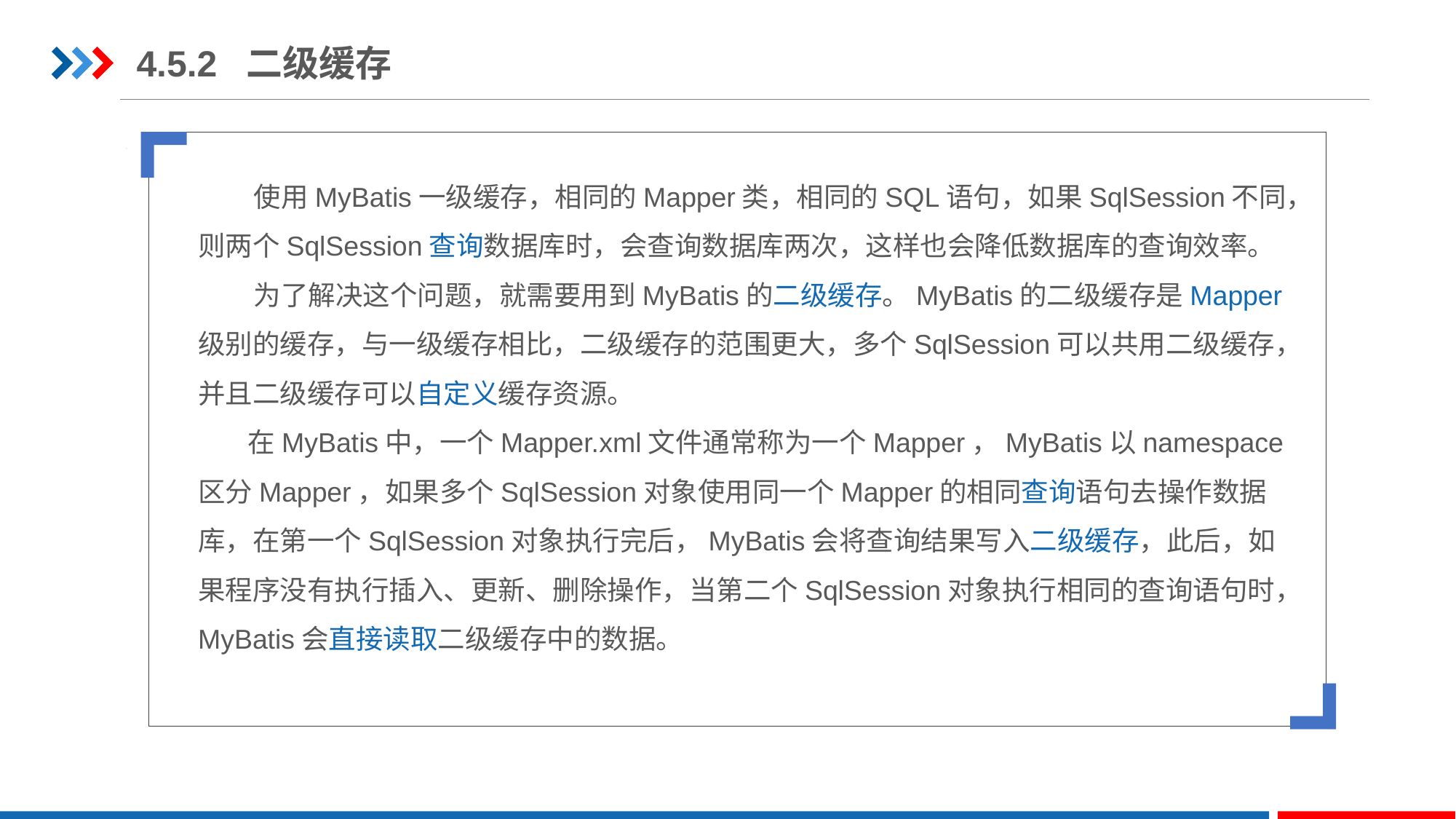

4.5.2  二级缓存

STEP  01
        使用MyBatis一级缓存，相同的Mapper类，相同的SQL语句，如果SqlSession不同，则两个SqlSession查询数据库时，会查询数据库两次，这样也会降低数据库的查询效率。
        为了解决这个问题，就需要用到MyBatis的二级缓存。MyBatis的二级缓存是Mapper级别的缓存，与一级缓存相比，二级缓存的范围更大，多个SqlSession可以共用二级缓存，并且二级缓存可以自定义缓存资源。
       在MyBatis中，一个Mapper.xml文件通常称为一个Mapper，MyBatis以namespace区分Mapper，如果多个SqlSession对象使用同一个Mapper的相同查询语句去操作数据库，在第一个SqlSession对象执行完后，MyBatis会将查询结果写入二级缓存，此后，如果程序没有执行插入、更新、删除操作，当第二个SqlSession对象执行相同的查询语句时，MyBatis会直接读取二级缓存中的数据。